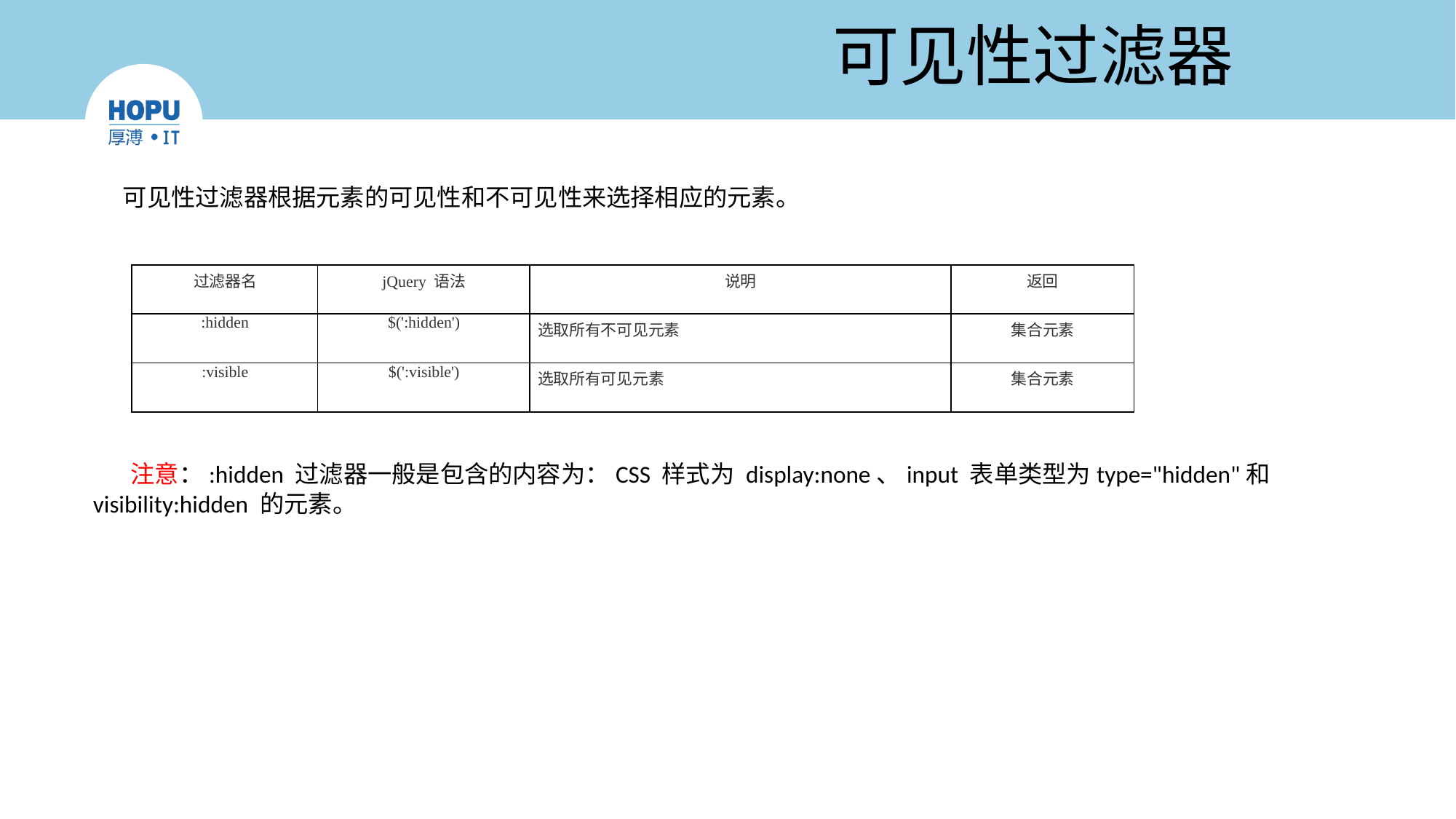

# 可见性过滤器
可见性过滤器根据元素的可见性和不可见性来选择相应的元素。

| 过滤器名 | jQuery 语法 | 说明 | 返回 |
| --- | --- | --- | --- |
| :hidden | $(':hidden') | 选取所有不可见元素 | 集合元素 |
| :visible | $(':visible') | 选取所有可见元素 | 集合元素 |
     注意：:hidden 过滤器一般是包含的内容为：CSS 样式为 display:none、input 表单类型为type="hidden"和 visibility:hidden 的元素。